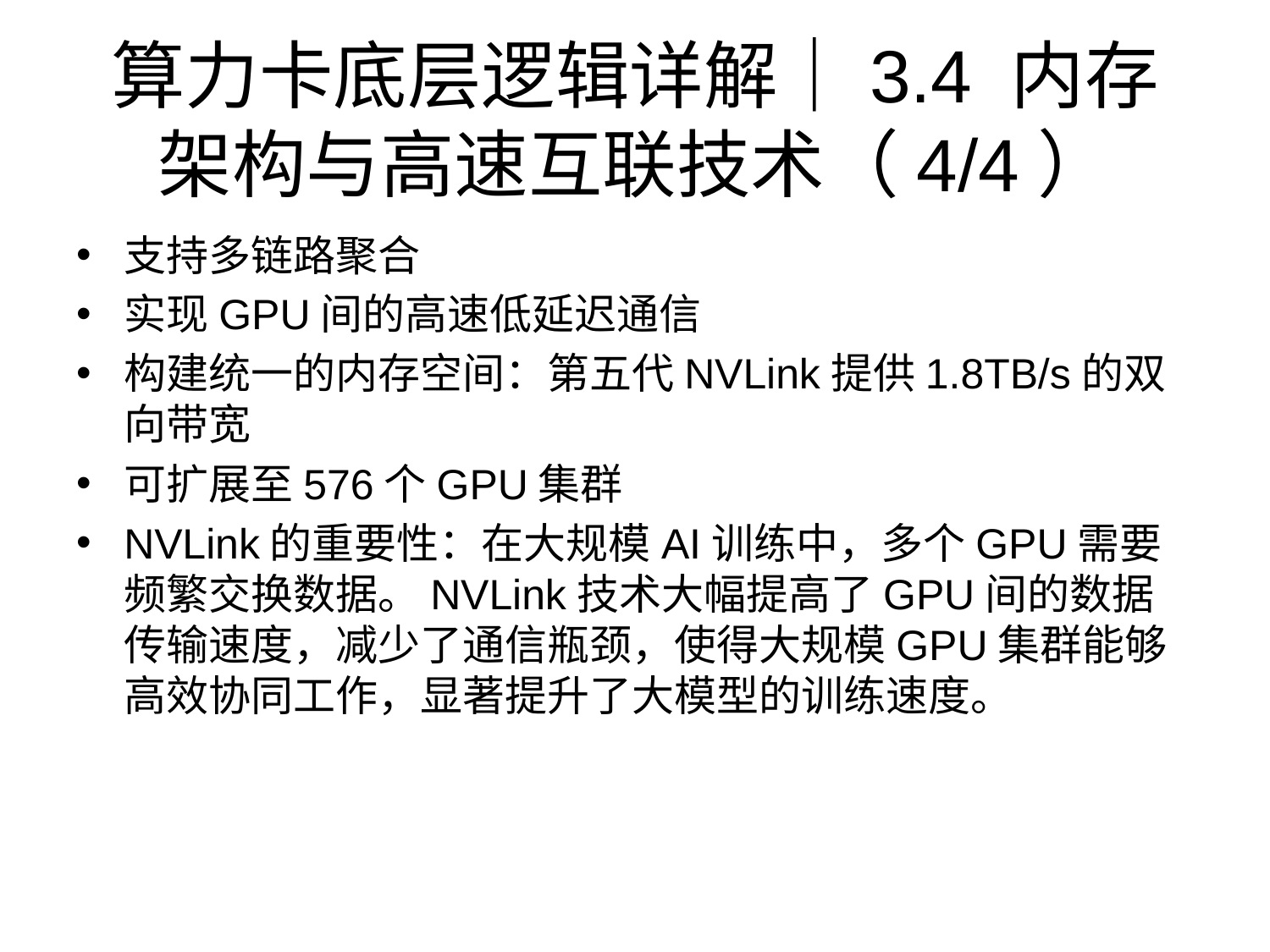

# 算力卡底层逻辑详解｜3.4 内存架构与高速互联技术（4/4）
支持多链路聚合
实现GPU间的高速低延迟通信
构建统一的内存空间：第五代NVLink提供1.8TB/s的双向带宽
可扩展至576个GPU集群
NVLink的重要性：在大规模AI训练中，多个GPU需要频繁交换数据。NVLink技术大幅提高了GPU间的数据传输速度，减少了通信瓶颈，使得大规模GPU集群能够高效协同工作，显著提升了大模型的训练速度。